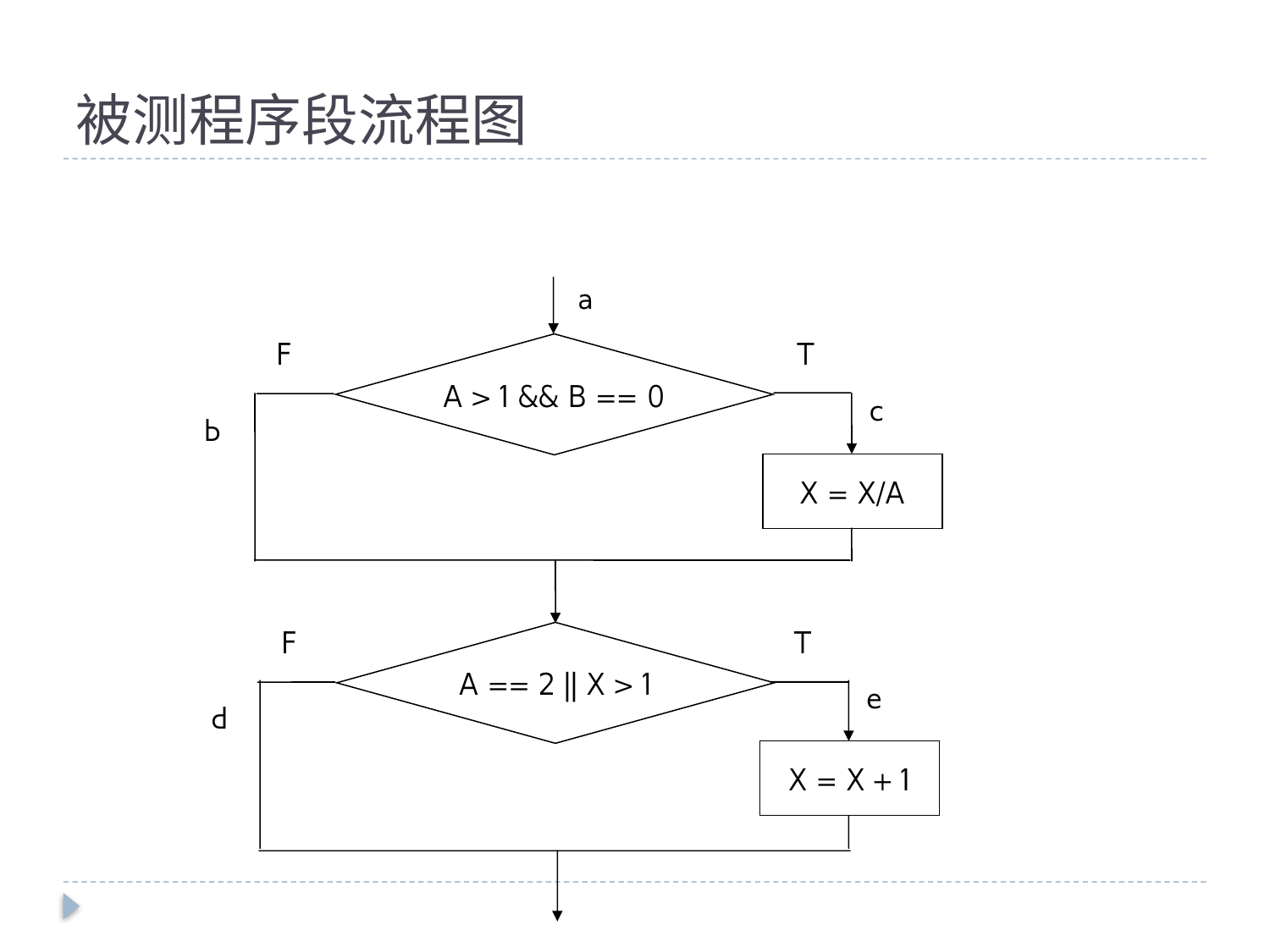

# 被测程序段流程图
a

T
F
A > 1 && B == 0
c

b
X = X/A

T
F
A == 2 || X > 1
e

d
X = X + 1